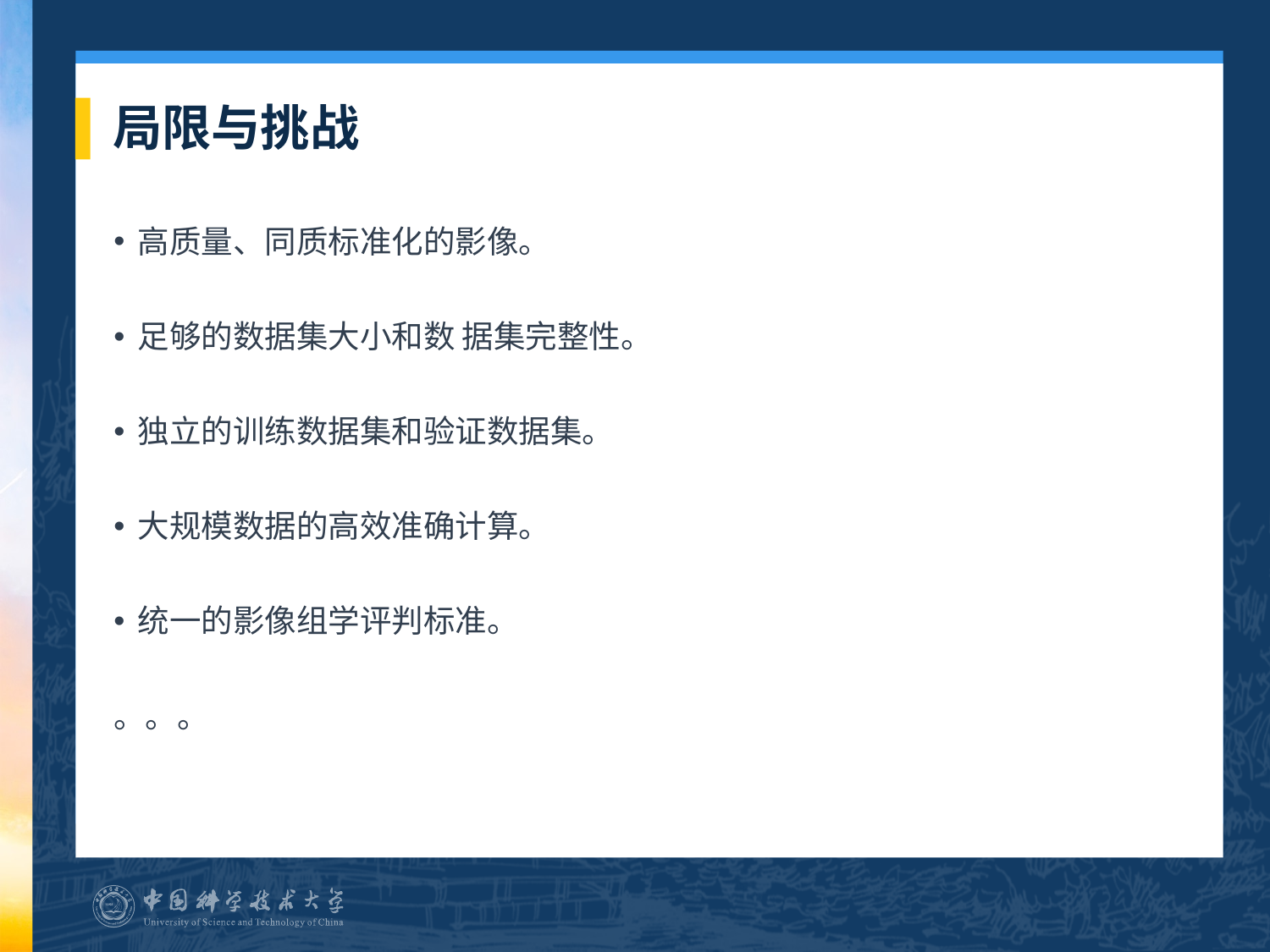

# 局限与挑战
高质量、同质标准化的影像。

足够的数据集大小和数 据集完整性。

独立的训练数据集和验证数据集。

大规模数据的高效准确计算。

统一的影像组学评判标准。

。。。